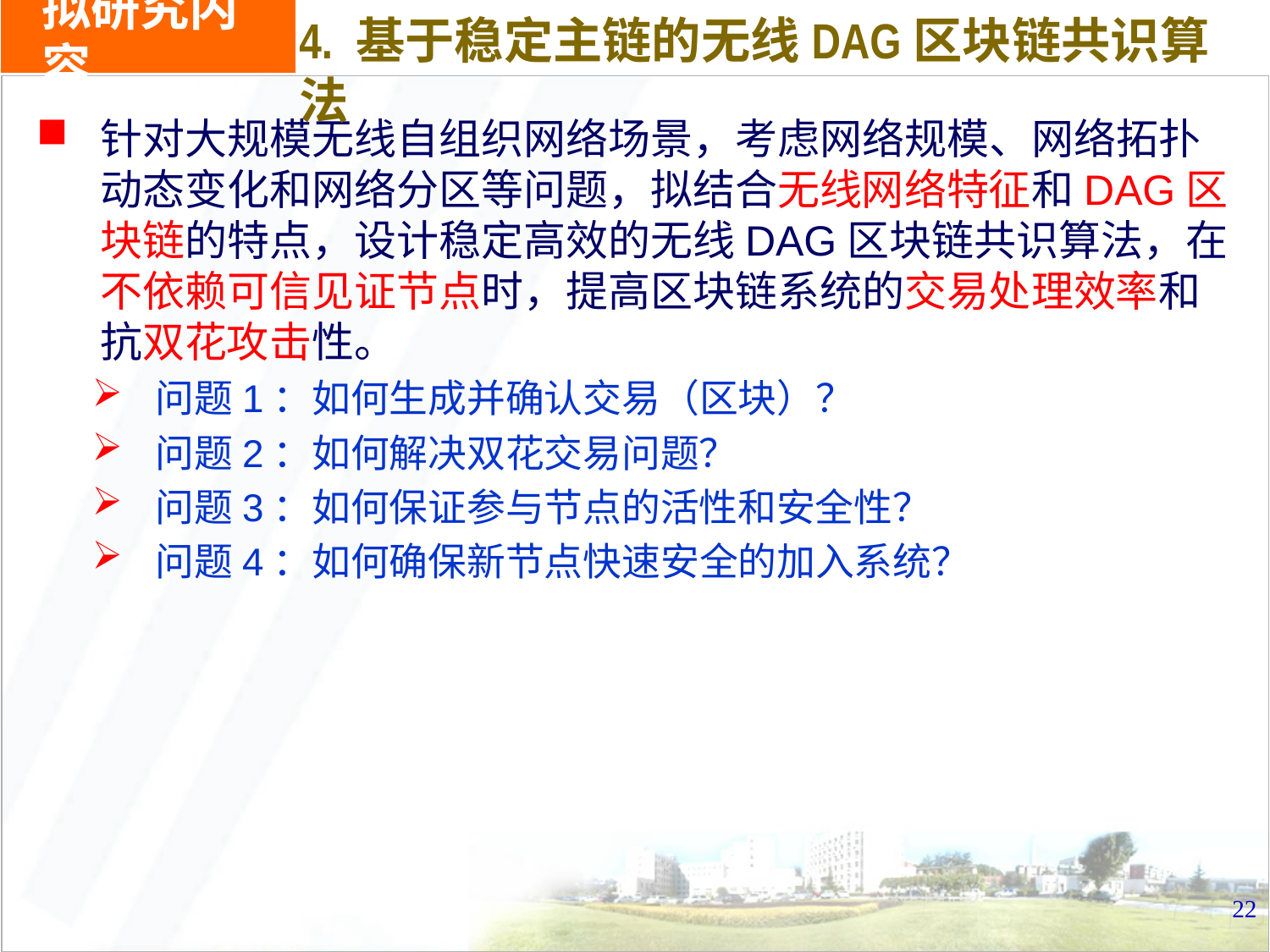

# 拟研究内容
4. 基于稳定主链的无线DAG区块链共识算法

针对大规模无线自组织网络场景，考虑网络规模、网络拓扑动态变化和网络分区等问题，拟结合无线网络特征和DAG区块链的特点，设计稳定高效的无线DAG区块链共识算法，在不依赖可信见证节点时，提高区块链系统的交易处理效率和抗双花攻击性。
问题1：如何生成并确认交易（区块）？
问题2：如何解决双花交易问题？
问题3：如何保证参与节点的活性和安全性？
问题4：如何确保新节点快速安全的加入系统？

22